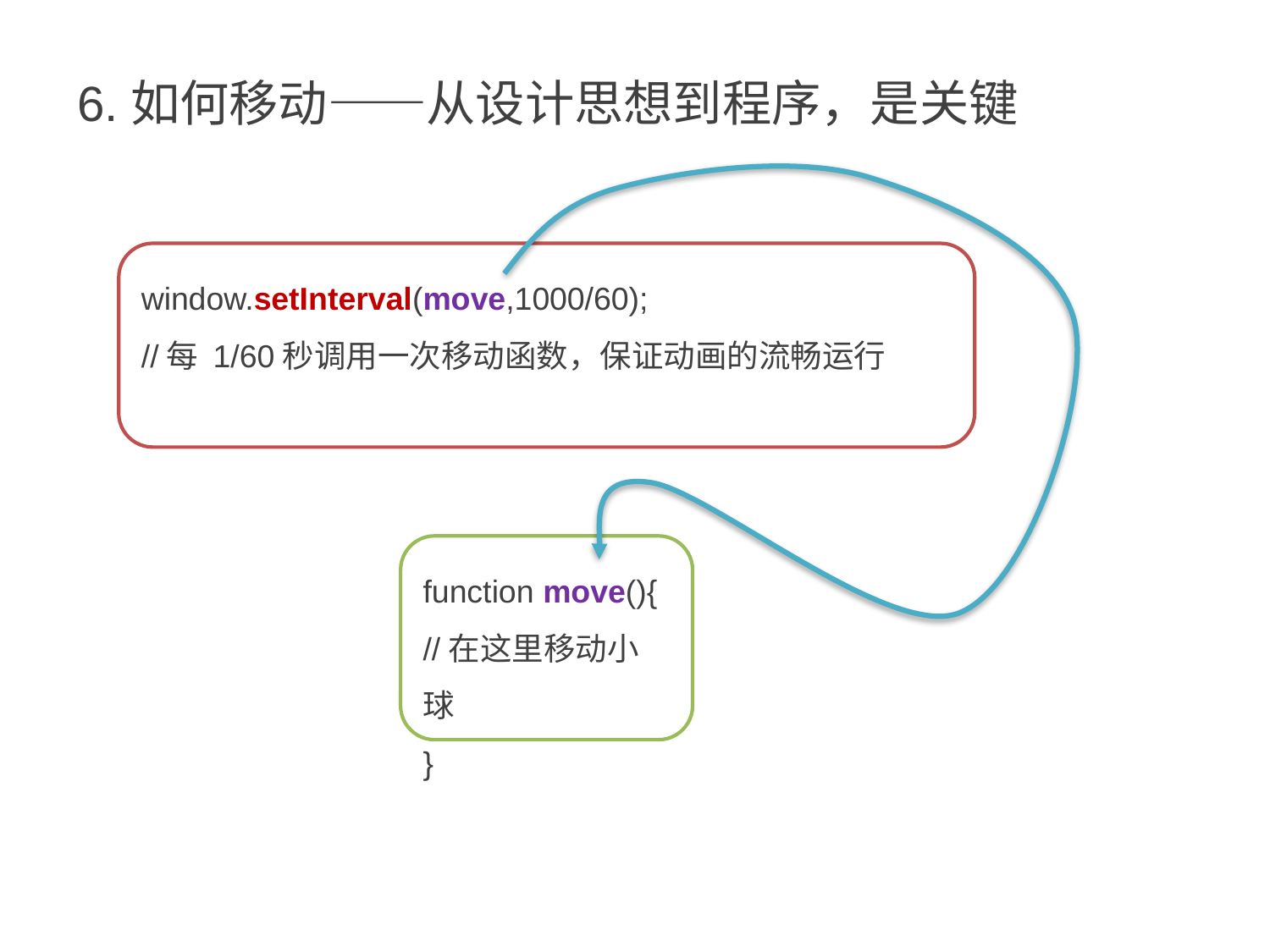

6.如何移动——从设计思想到程序，是关键

window.setInterval(move,1000/60);
//每 1/60秒调用一次移动函数，保证动画的流畅运行

function move(){
//在这里移动小球
}